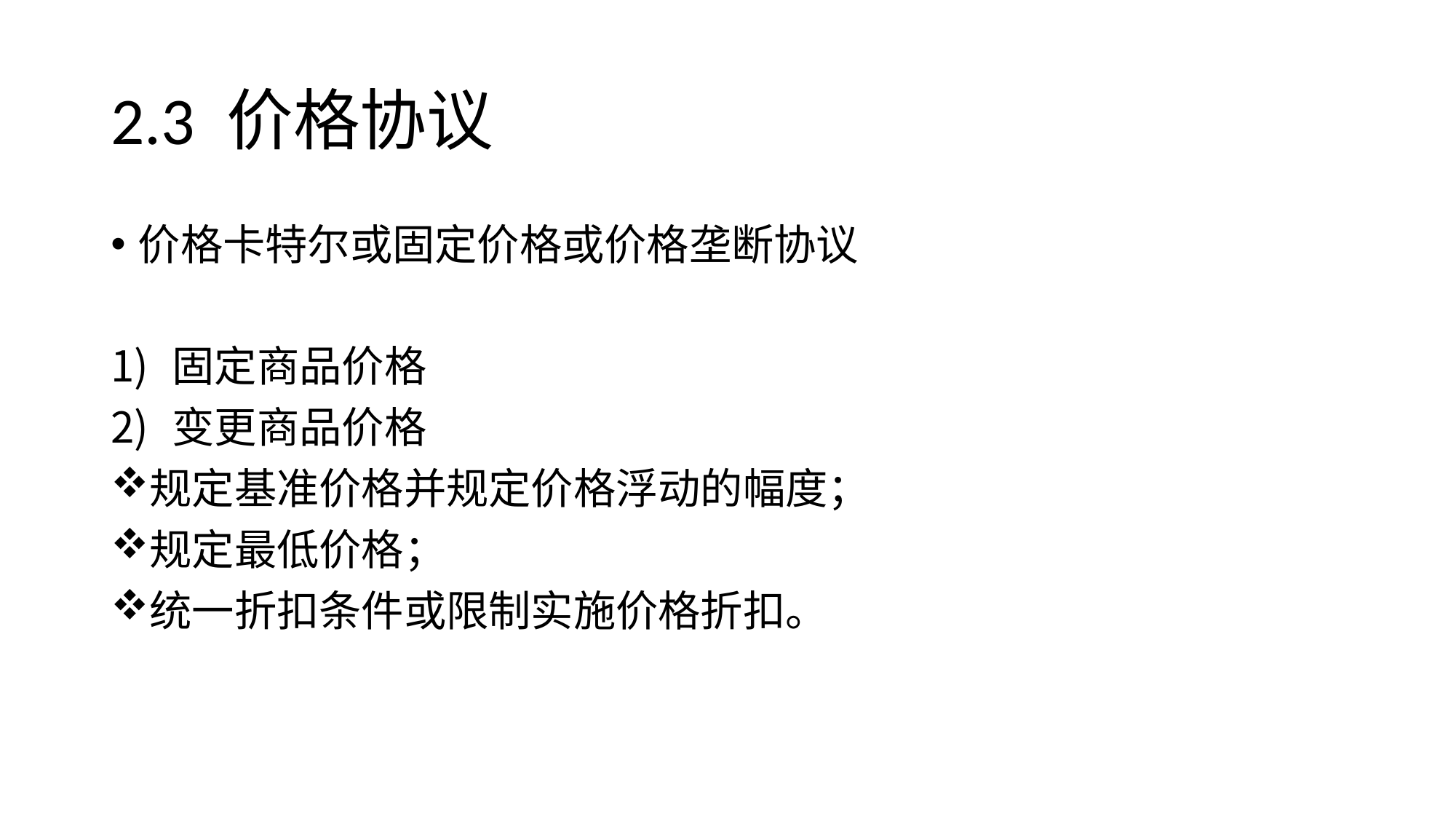

# 2.3 价格协议
价格卡特尔或固定价格或价格垄断协议

固定商品价格
变更商品价格
规定基准价格并规定价格浮动的幅度；
规定最低价格；
统一折扣条件或限制实施价格折扣。